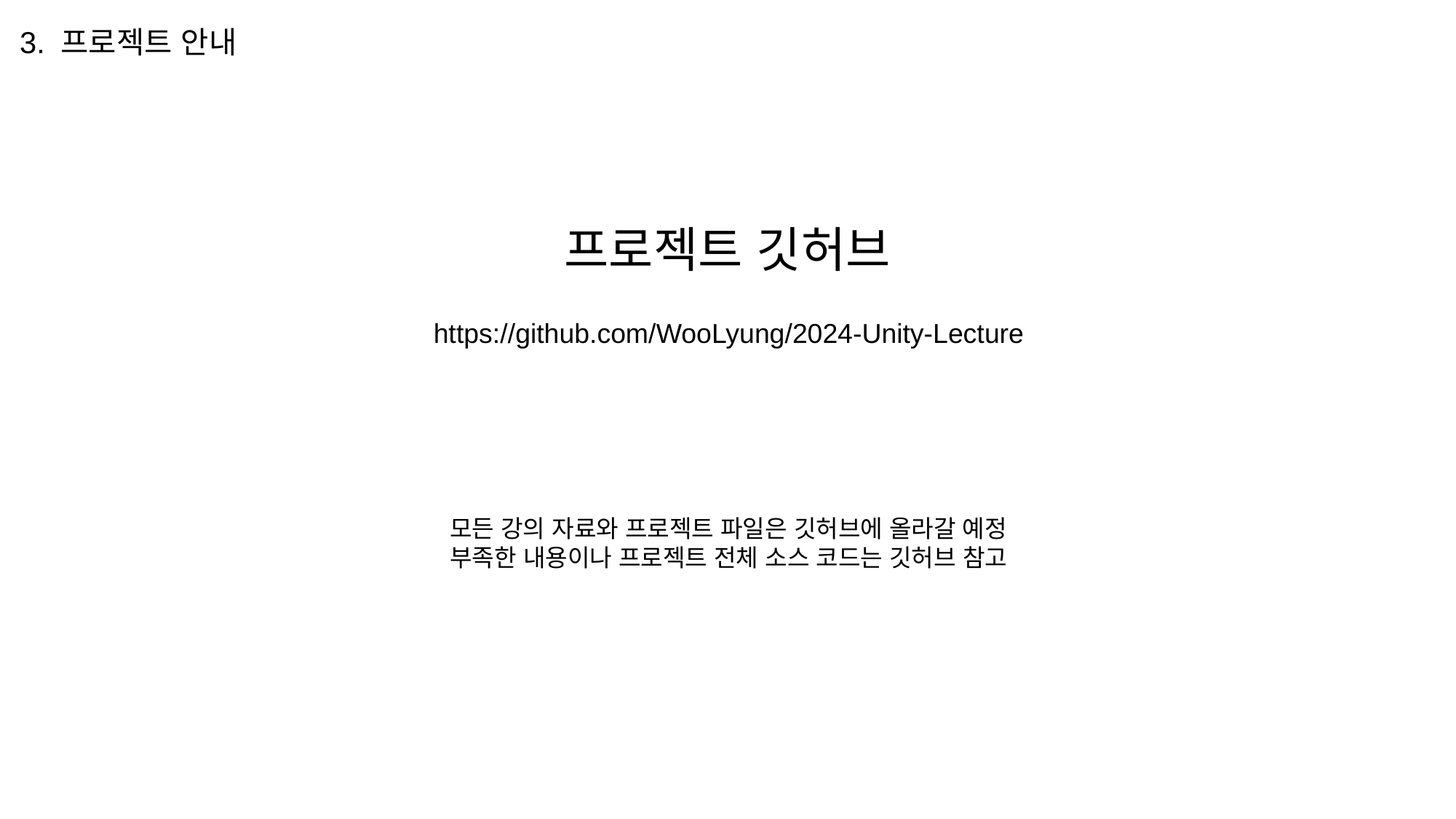

3. 프로젝트 안내
프로젝트 깃허브
https://github.com/WooLyung/2024-Unity-Lecture
모든 강의 자료와 프로젝트 파일은 깃허브에 올라갈 예정
부족한 내용이나 프로젝트 전체 소스 코드는 깃허브 참고